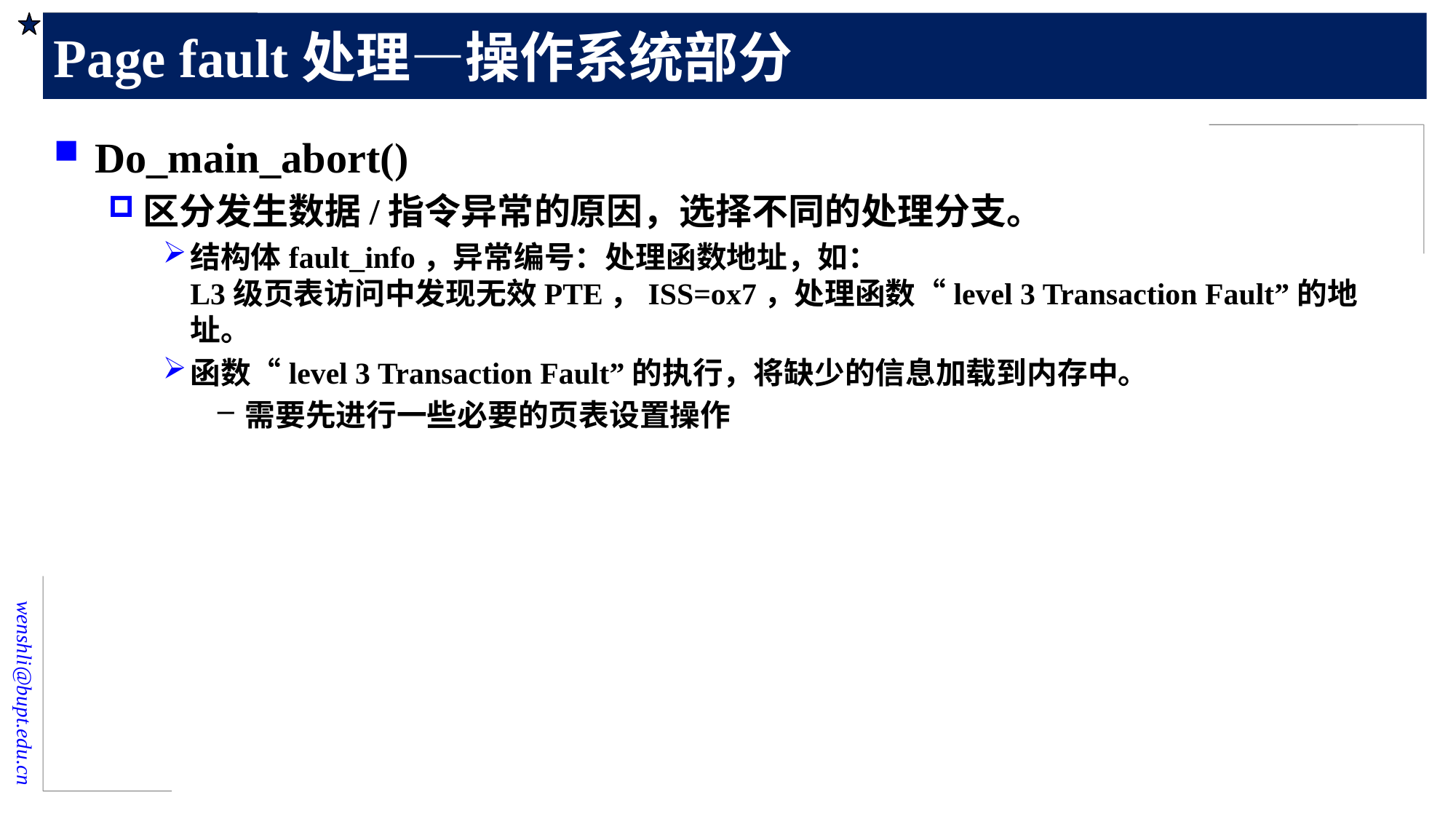

# Page fault处理—操作系统部分
Do_main_abort()
区分发生数据/指令异常的原因，选择不同的处理分支。
结构体fault_info，异常编号：处理函数地址，如：
L3级页表访问中发现无效PTE，ISS=ox7，处理函数“level 3 Transaction Fault”的地址。
函数“level 3 Transaction Fault”的执行，将缺少的信息加载到内存中。
需要先进行一些必要的页表设置操作
106